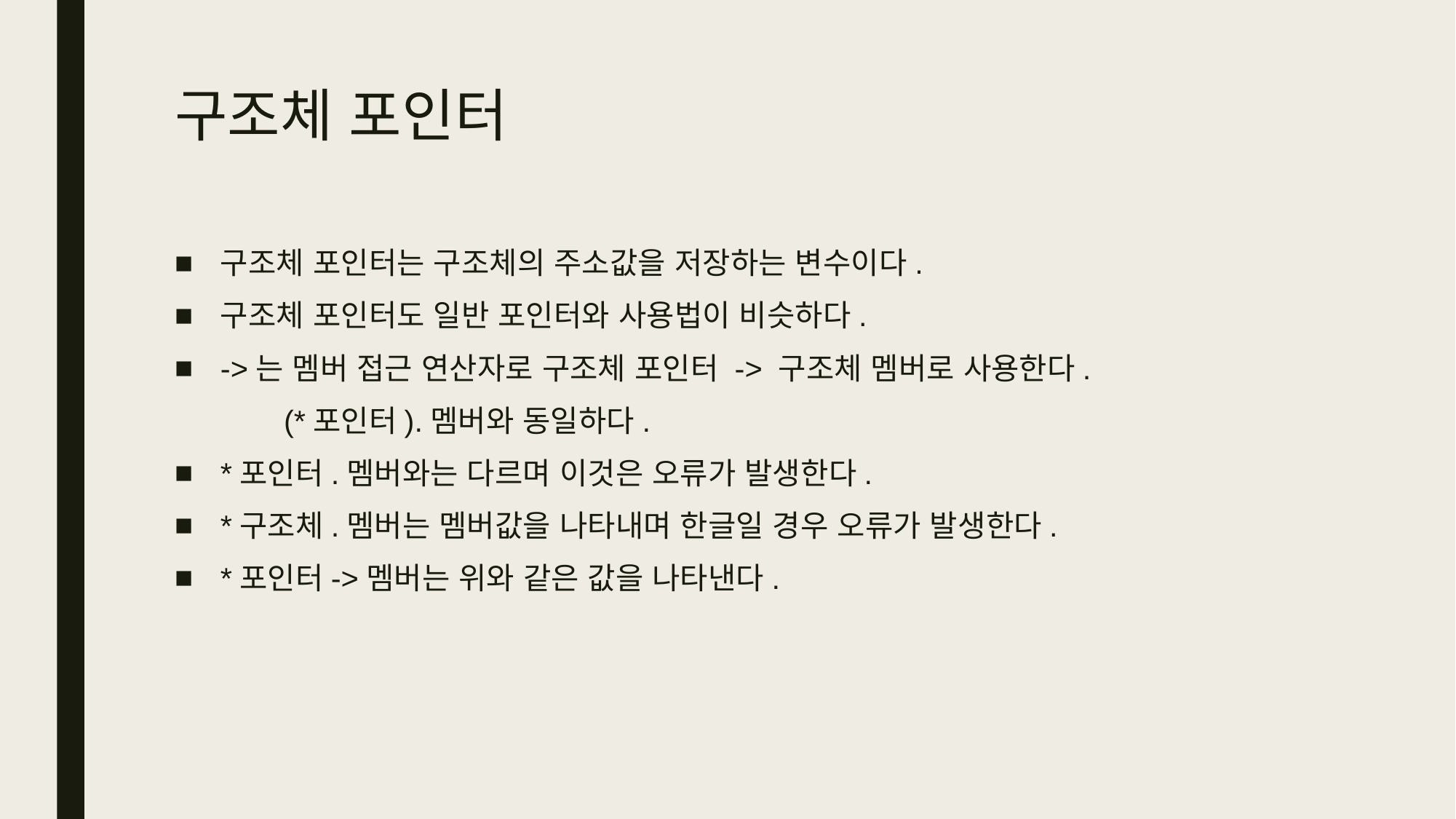

# 구조체 포인터
구조체 포인터는 구조체의 주소값을 저장하는 변수이다.
구조체 포인터도 일반 포인터와 사용법이 비슷하다.
->는 멤버 접근 연산자로 구조체 포인터 -> 구조체 멤버로 사용한다.
	(*포인터).멤버와 동일하다.
*포인터.멤버와는 다르며 이것은 오류가 발생한다.
*구조체.멤버는 멤버값을 나타내며 한글일 경우 오류가 발생한다.
*포인터->멤버는 위와 같은 값을 나타낸다.